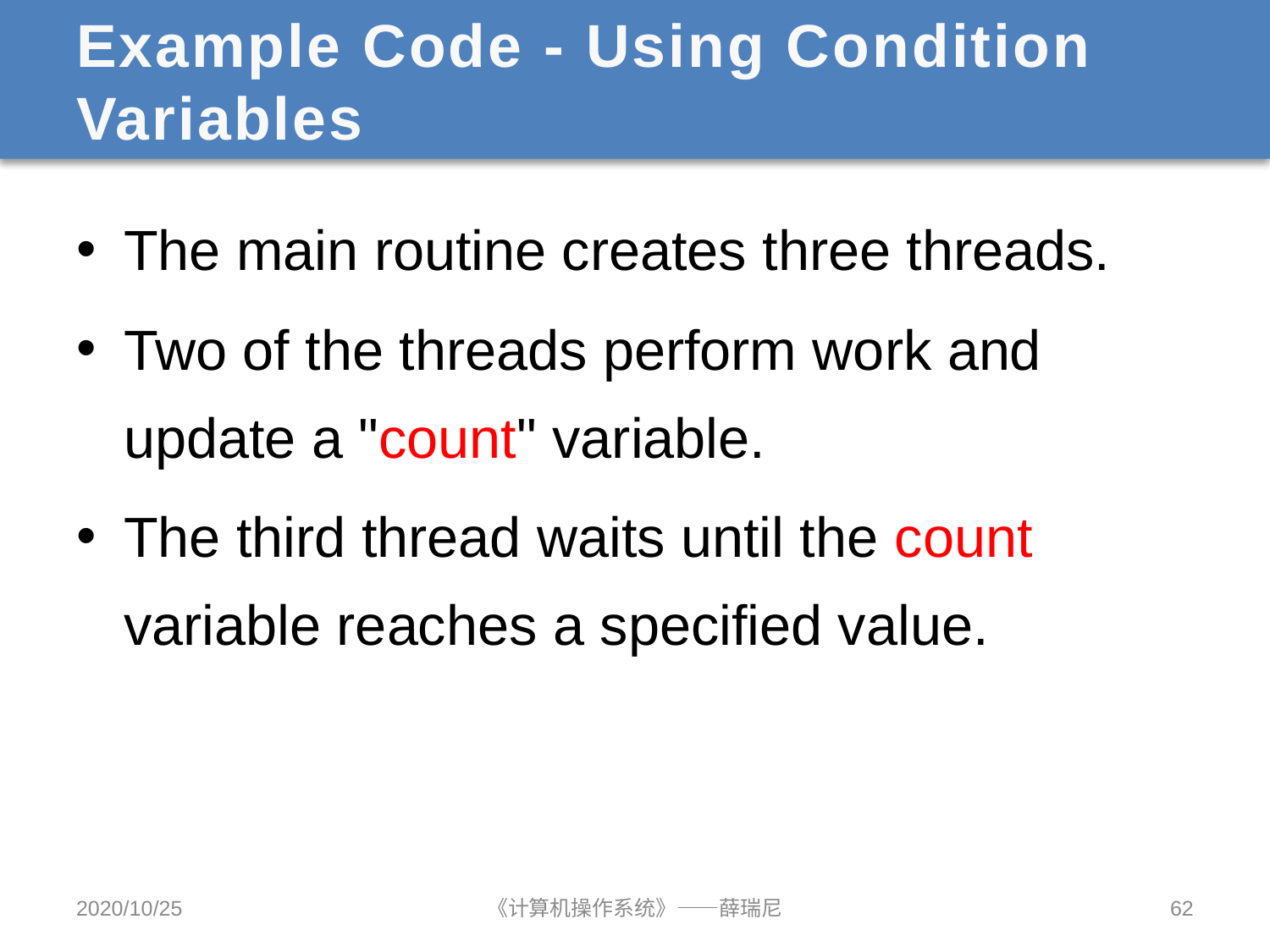

# Example Code - Using Condition Variables
The main routine creates three threads.
Two of the threads perform work and update a "count" variable.
The third thread waits until the count variable reaches a specified value.
2020/10/25
《计算机操作系统》——薛瑞尼
62